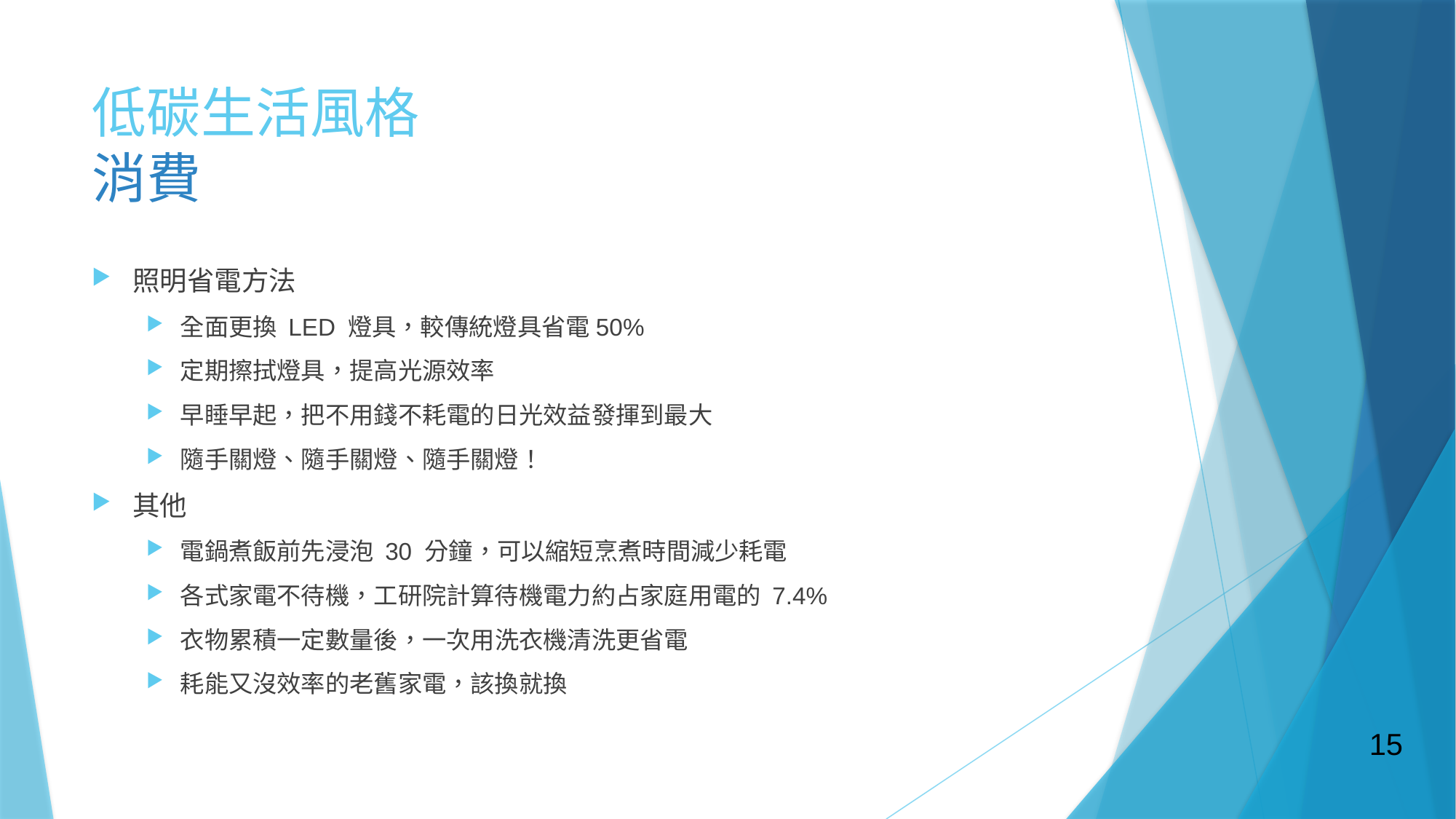

# 低碳生活風格 消費
照明省電方法
全面更換 LED 燈具，較傳統燈具省電50%
定期擦拭燈具，提高光源效率
早睡早起，把不用錢不耗電的日光效益發揮到最大
隨手關燈、隨手關燈、隨手關燈！
其他
電鍋煮飯前先浸泡 30 分鐘，可以縮短烹煮時間減少耗電
各式家電不待機，工研院計算待機電力約占家庭用電的 7.4%
衣物累積一定數量後，一次用洗衣機清洗更省電
耗能又沒效率的老舊家電，該換就換

15